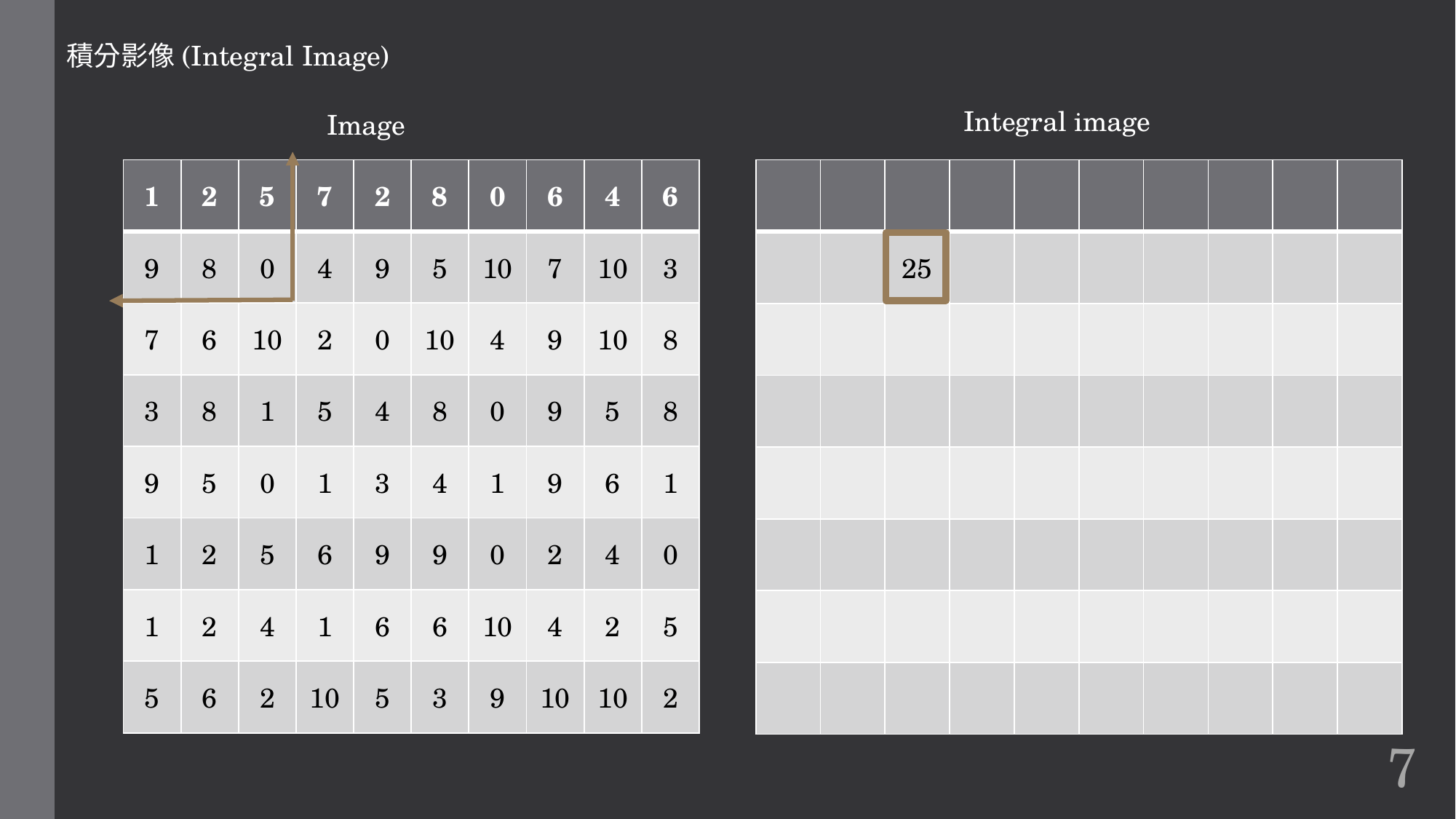

積分影像(Integral Image)
Integral image
Image
| 1 | 2 | 5 | 7 | 2 | 8 | 0 | 6 | 4 | 6 |
| --- | --- | --- | --- | --- | --- | --- | --- | --- | --- |
| 9 | 8 | 0 | 4 | 9 | 5 | 10 | 7 | 10 | 3 |
| 7 | 6 | 10 | 2 | 0 | 10 | 4 | 9 | 10 | 8 |
| 3 | 8 | 1 | 5 | 4 | 8 | 0 | 9 | 5 | 8 |
| 9 | 5 | 0 | 1 | 3 | 4 | 1 | 9 | 6 | 1 |
| 1 | 2 | 5 | 6 | 9 | 9 | 0 | 2 | 4 | 0 |
| 1 | 2 | 4 | 1 | 6 | 6 | 10 | 4 | 2 | 5 |
| 5 | 6 | 2 | 10 | 5 | 3 | 9 | 10 | 10 | 2 |
|  |  |  |  |  |  |  |  |  |  |
| --- | --- | --- | --- | --- | --- | --- | --- | --- | --- |
|  |  | 25 |  |  |  |  |  |  |  |
|  |  |  |  |  |  |  |  |  |  |
|  |  |  |  |  |  |  |  |  |  |
|  |  |  |  |  |  |  |  |  |  |
|  |  |  |  |  |  |  |  |  |  |
|  |  |  |  |  |  |  |  |  |  |
|  |  |  |  |  |  |  |  |  |  |

7